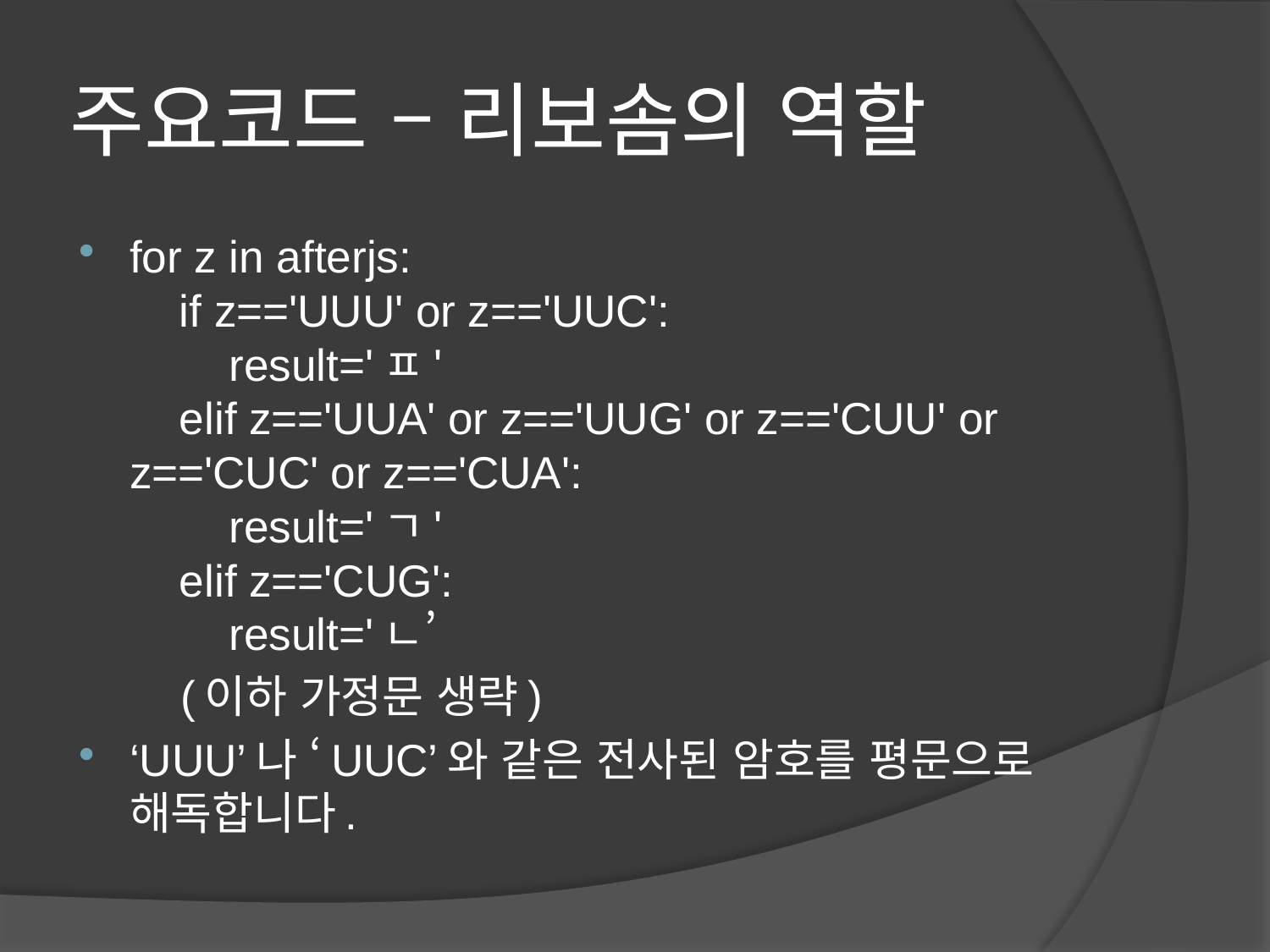

# 주요코드 – 리보솜의 역할
for z in afterjs:
    if z=='UUU' or z=='UUC':
        result='ㅍ'
    elif z=='UUA' or z=='UUG' or z=='CUU' or z=='CUC' or z=='CUA':
        result='ㄱ'
    elif z=='CUG':
        result='ㄴ’
        (이하 가정문 생략)
‘UUU’나 ‘UUC’와 같은 전사된 암호를 평문으로 해독합니다.